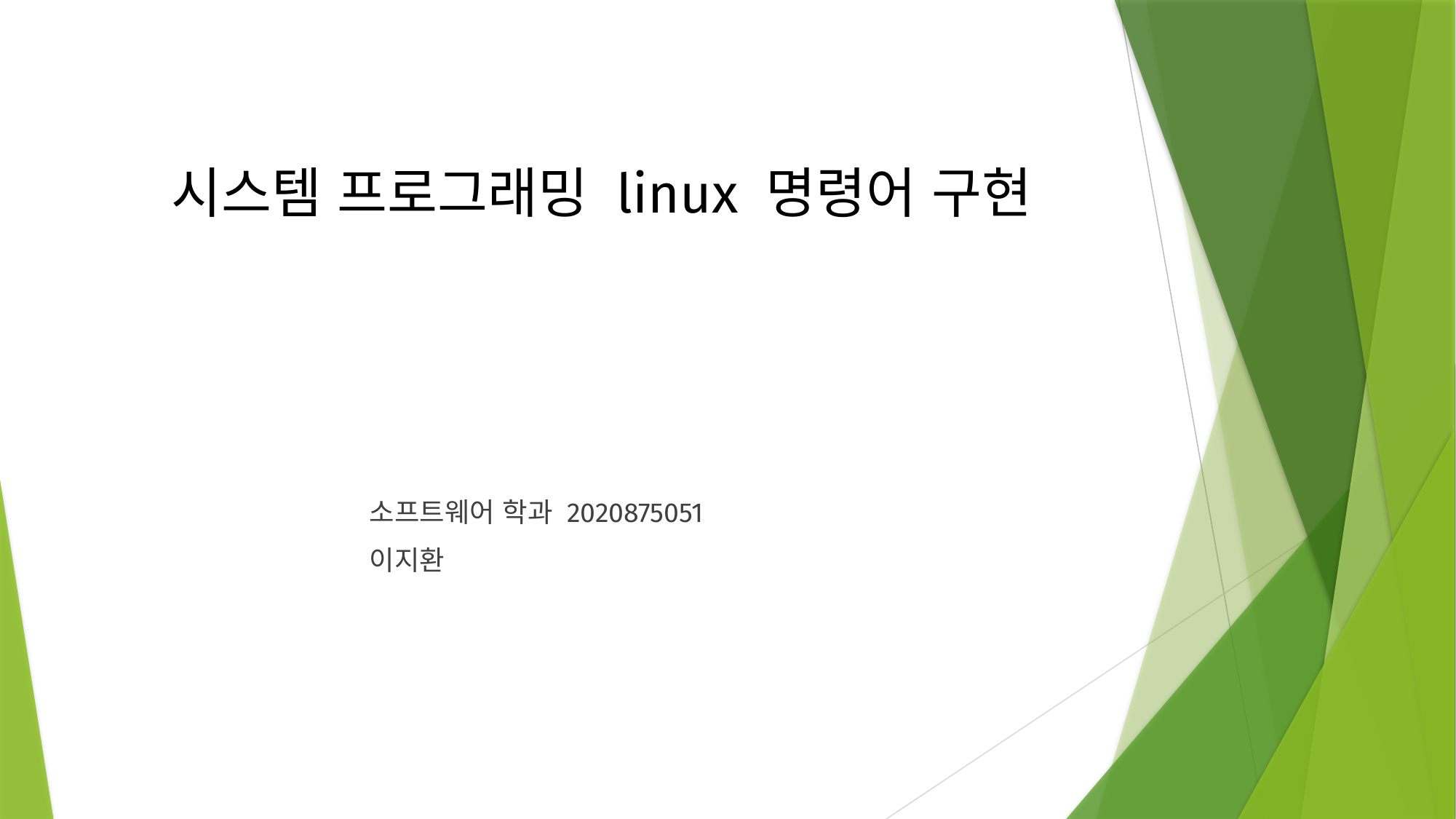

# 시스템 프로그래밍 linux 명령어 구현
소프트웨어 학과 2020875051
이지환